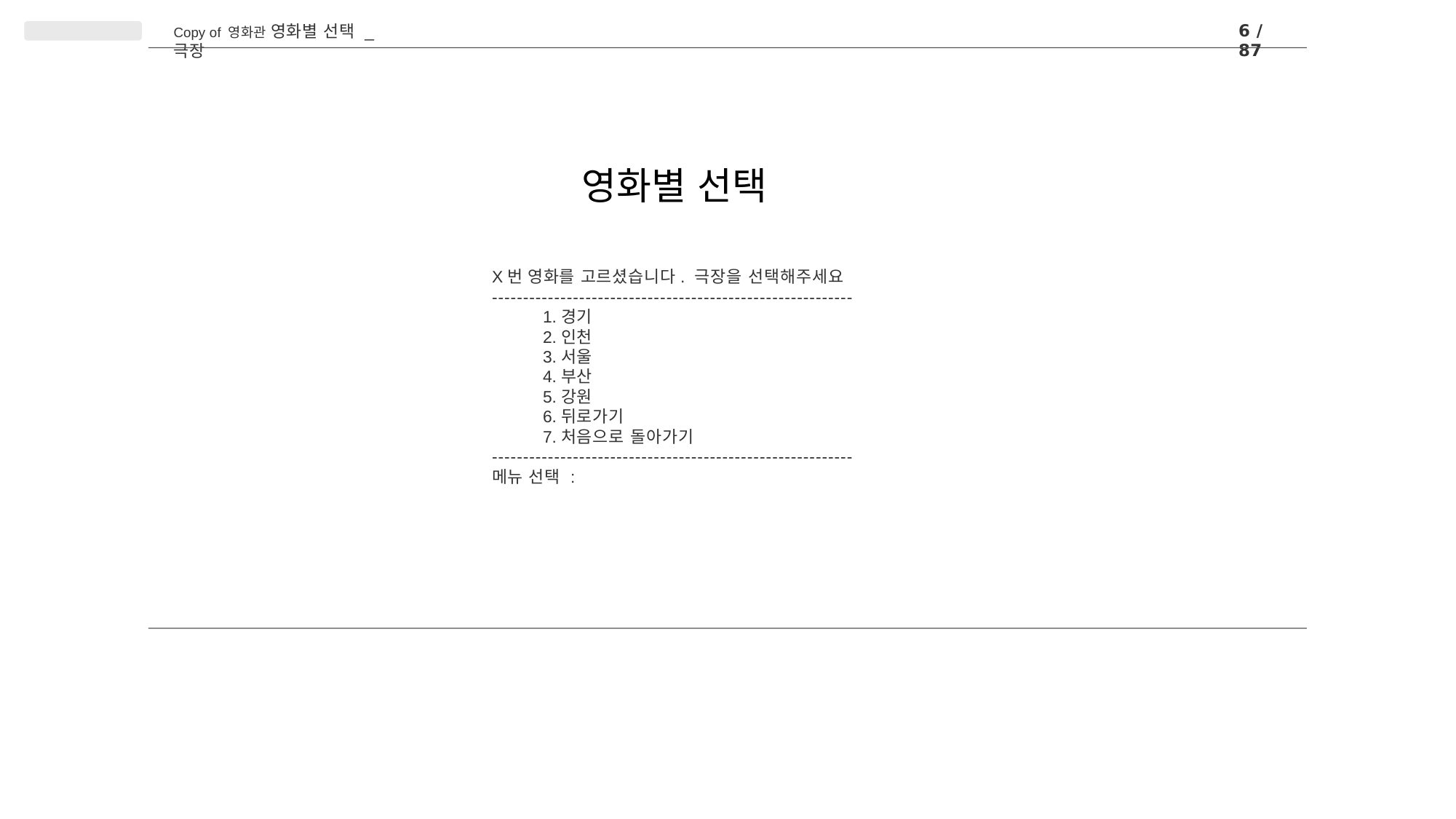

6 / 87
Copy of 영화관 영화별 선택 _ 극장

# 영화별 선택
X번 영화를 고르셨습니다. 극장을 선택해주세요
----------------------------------------------------------
경기
인천
서울
부산
강원
뒤로가기
처음으로 돌아가기
----------------------------------------------------------
메뉴 선택 :